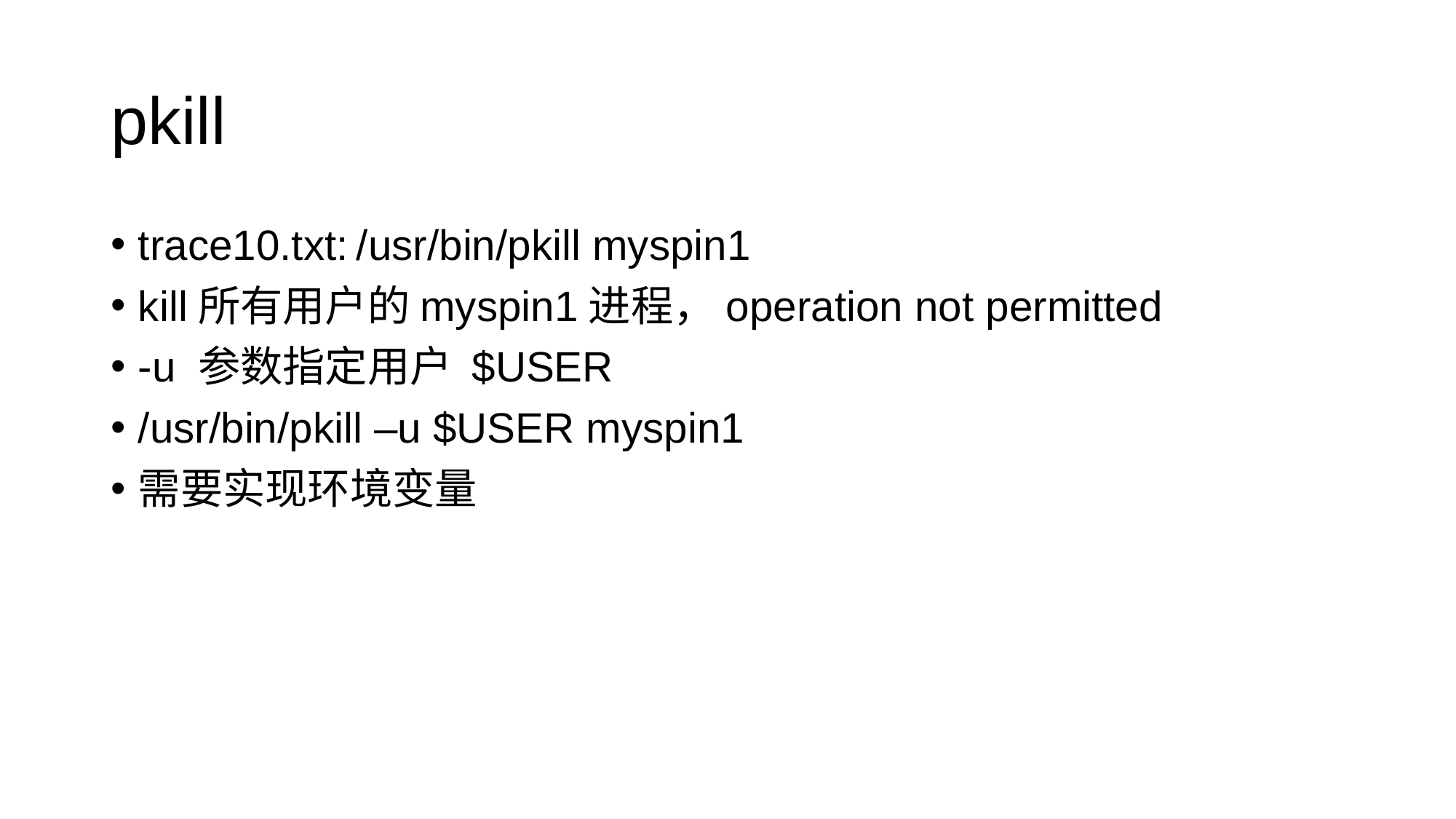

# pkill
trace10.txt:	/usr/bin/pkill myspin1
kill所有用户的myspin1进程，operation not permitted
-u 参数指定用户 $USER
/usr/bin/pkill –u $USER myspin1
需要实现环境变量